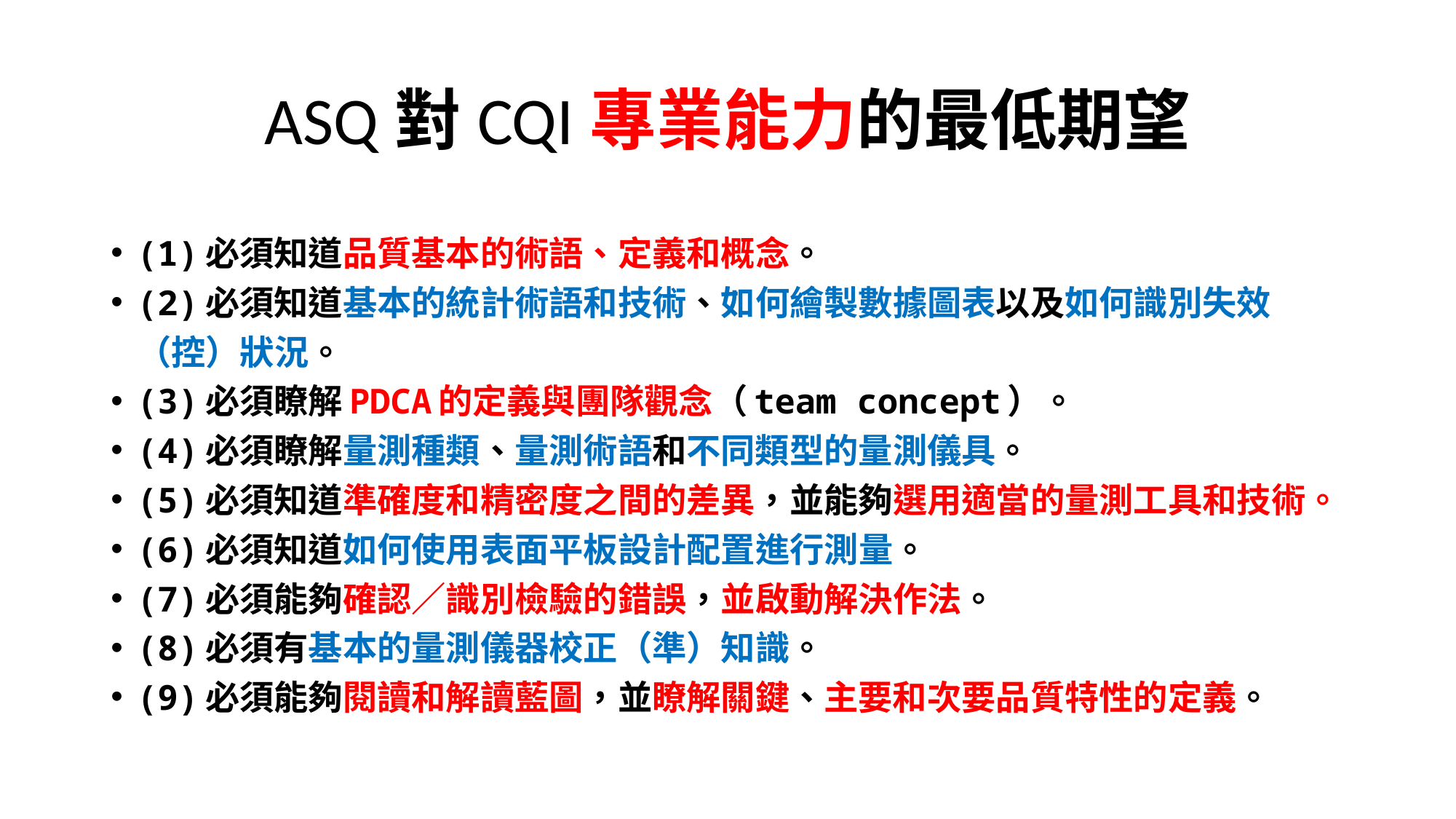

# ASQ對CQI專業能力的最低期望
(1)必須知道品質基本的術語、定義和概念。
(2)必須知道基本的統計術語和技術、如何繪製數據圖表以及如何識別失效（控）狀況。
(3)必須瞭解PDCA的定義與團隊觀念（team concept）。
(4)必須瞭解量測種類、量測術語和不同類型的量測儀具。
(5)必須知道準確度和精密度之間的差異，並能夠選用適當的量測工具和技術。
(6)必須知道如何使用表面平板設計配置進行測量。
(7)必須能夠確認／識別檢驗的錯誤，並啟動解決作法。
(8)必須有基本的量測儀器校正（準）知識。
(9)必須能夠閱讀和解讀藍圖，並瞭解關鍵、主要和次要品質特性的定義。